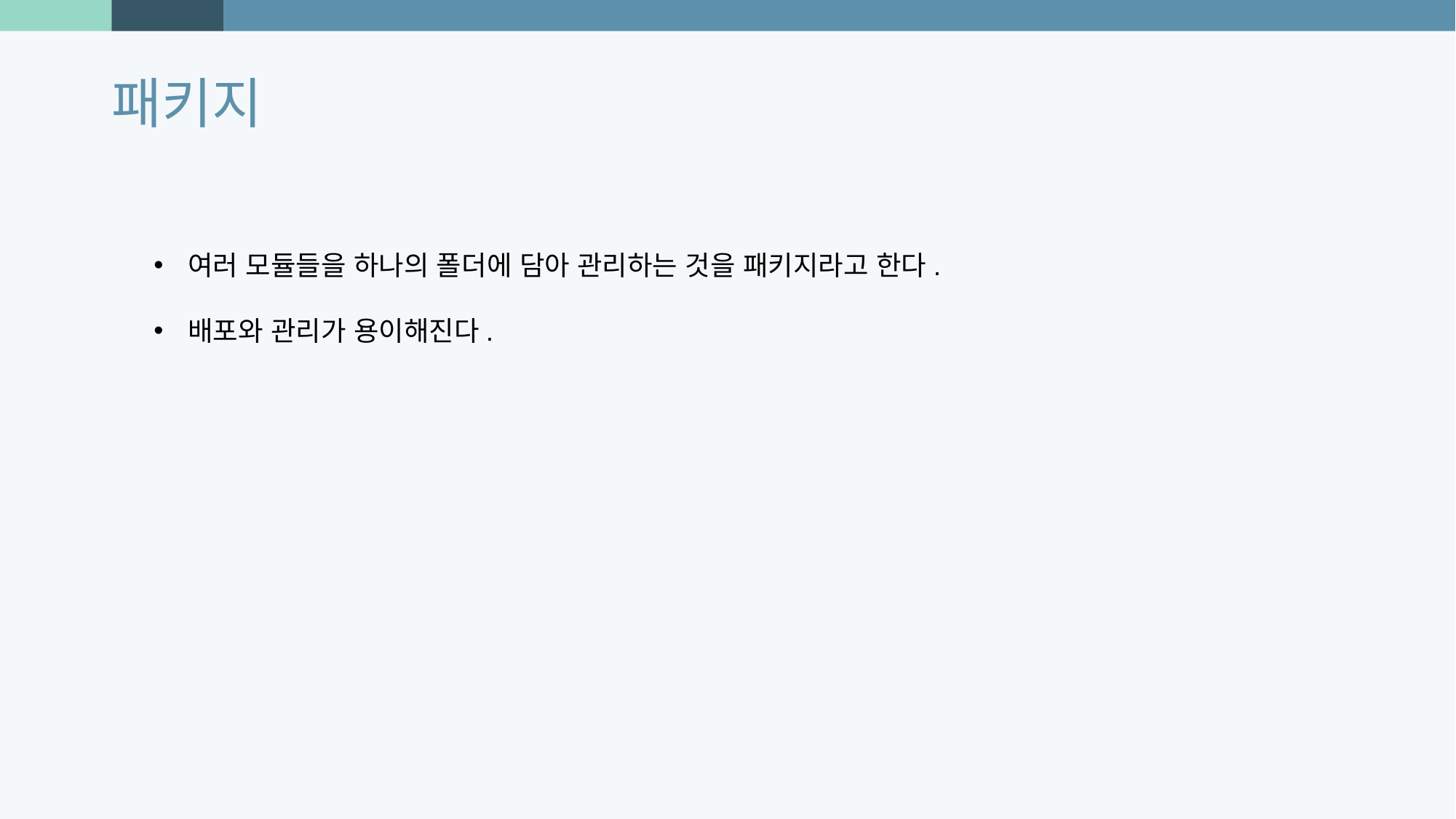

패키지
여러 모듈들을 하나의 폴더에 담아 관리하는 것을 패키지라고 한다.
배포와 관리가 용이해진다.
Photo by Joel Filipe on Unsplash